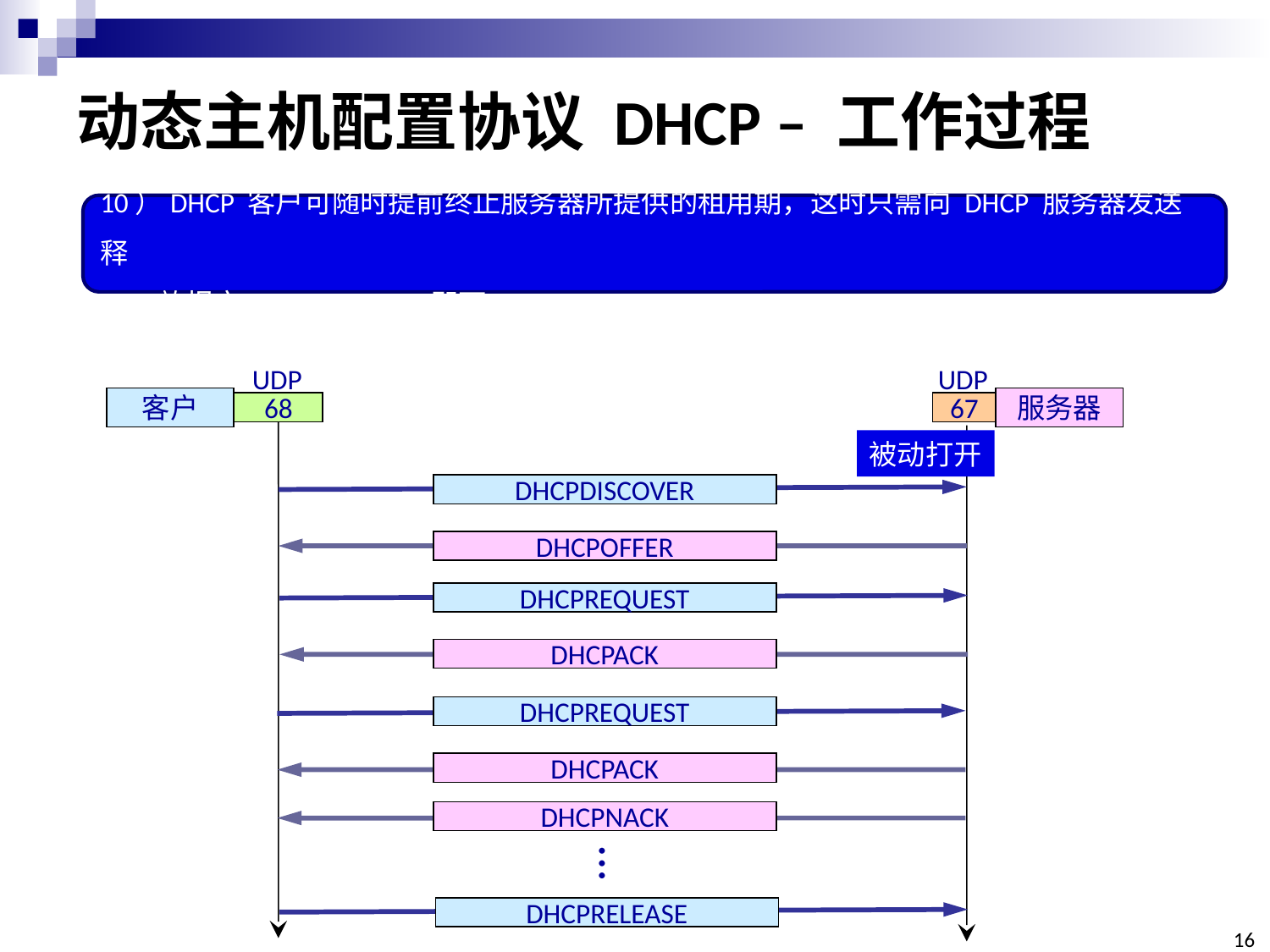

# 动态主机配置协议 DHCP – 工作过程
10）DHCP 客户可随时提前终止服务器所提供的租用期，这时只需向 DHCP 服务器发送释
        放报文 DHCPRELEASE 即可
UDP
UDP
客户
服务器
68
67

被动打开
DHCPDISCOVER

DHCPOFFER

DHCPREQUEST

DHCPACK

DHCPREQUEST

DHCPACK

DHCPNACK

…
DHCPRELEASE

16